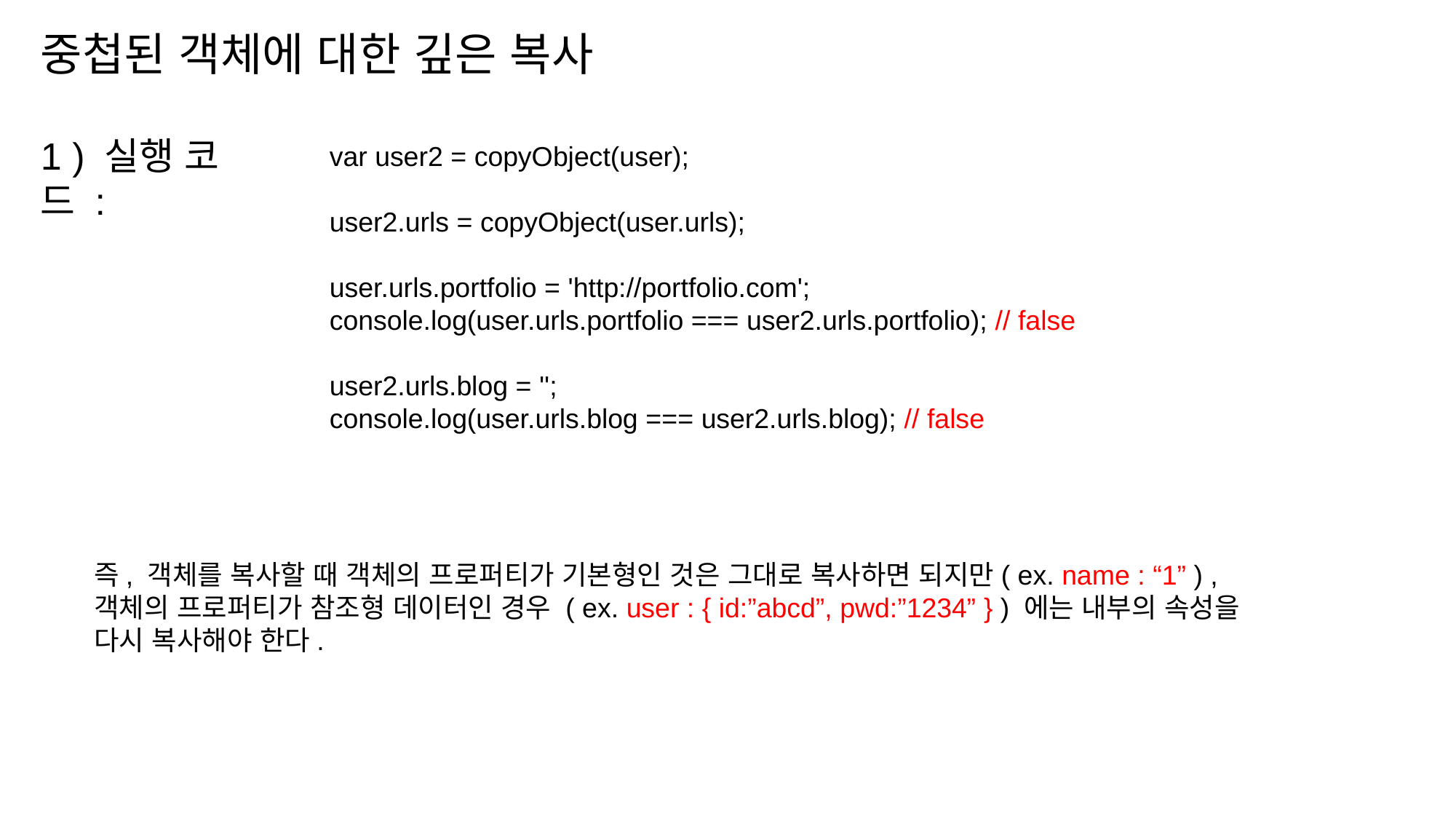

중첩된 객체에 대한 깊은 복사
1 ) 실행 코드 :
var user2 = copyObject(user);
user2.urls = copyObject(user.urls);
user.urls.portfolio = 'http://portfolio.com';
console.log(user.urls.portfolio === user2.urls.portfolio); // false
user2.urls.blog = '';
console.log(user.urls.blog === user2.urls.blog); // false
즉, 객체를 복사할 때 객체의 프로퍼티가 기본형인 것은 그대로 복사하면 되지만( ex. name : “1” ) ,
객체의 프로퍼티가 참조형 데이터인 경우 ( ex. user : { id:”abcd”, pwd:”1234” } ) 에는 내부의 속성을
다시 복사해야 한다.